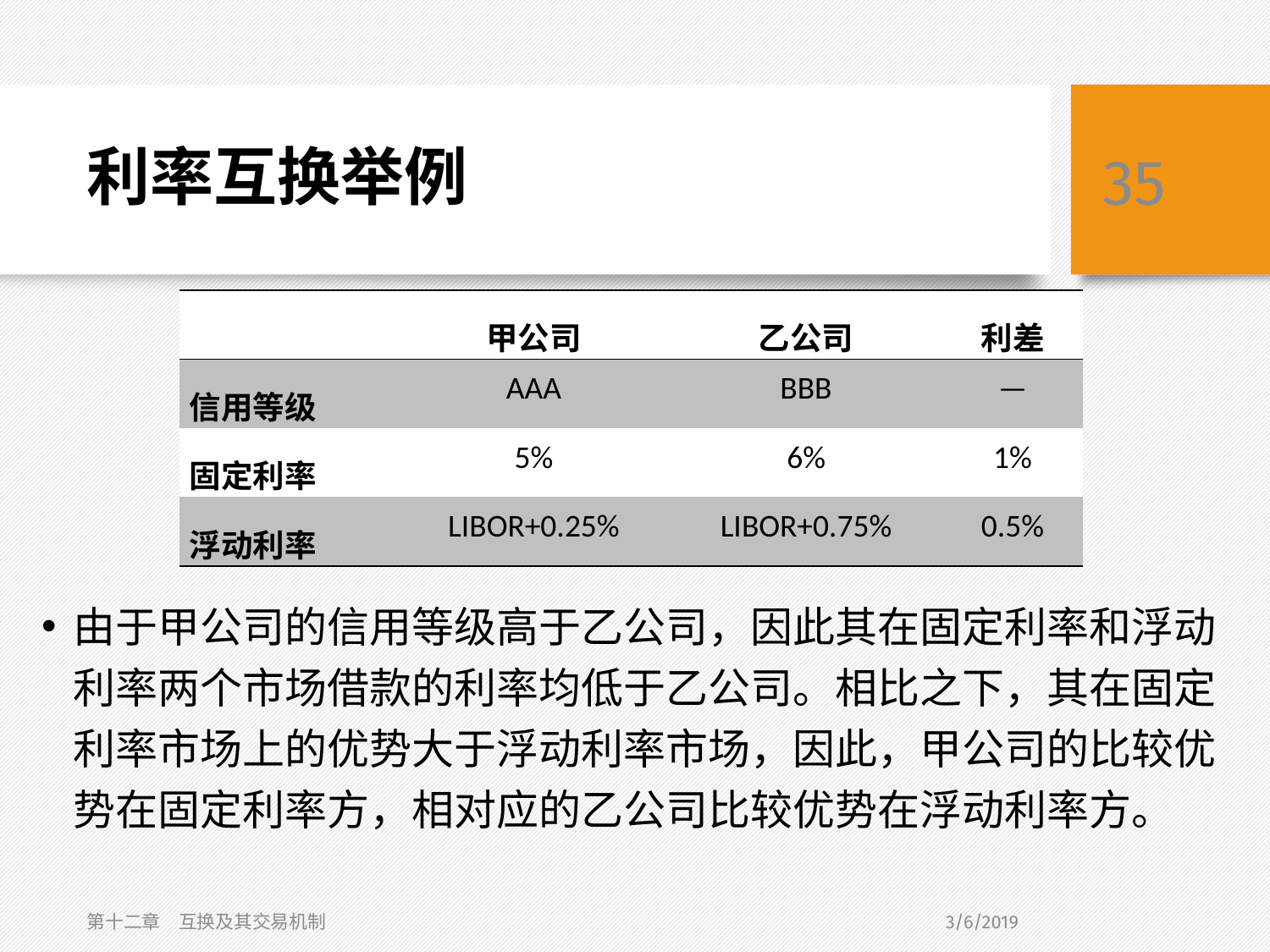

# 利率互换举例
35
|  | 甲公司 | 乙公司 | 利差 |
| --- | --- | --- | --- |
| 信用等级 | AAA | BBB | — |
| 固定利率 | 5% | 6% | 1% |
| 浮动利率 | LIBOR+0.25% | LIBOR+0.75% | 0.5% |
由于甲公司的信用等级高于乙公司，因此其在固定利率和浮动利率两个市场借款的利率均低于乙公司。相比之下，其在固定利率市场上的优势大于浮动利率市场，因此，甲公司的比较优势在固定利率方，相对应的乙公司比较优势在浮动利率方。
3/6/2019
第十二章　互换及其交易机制